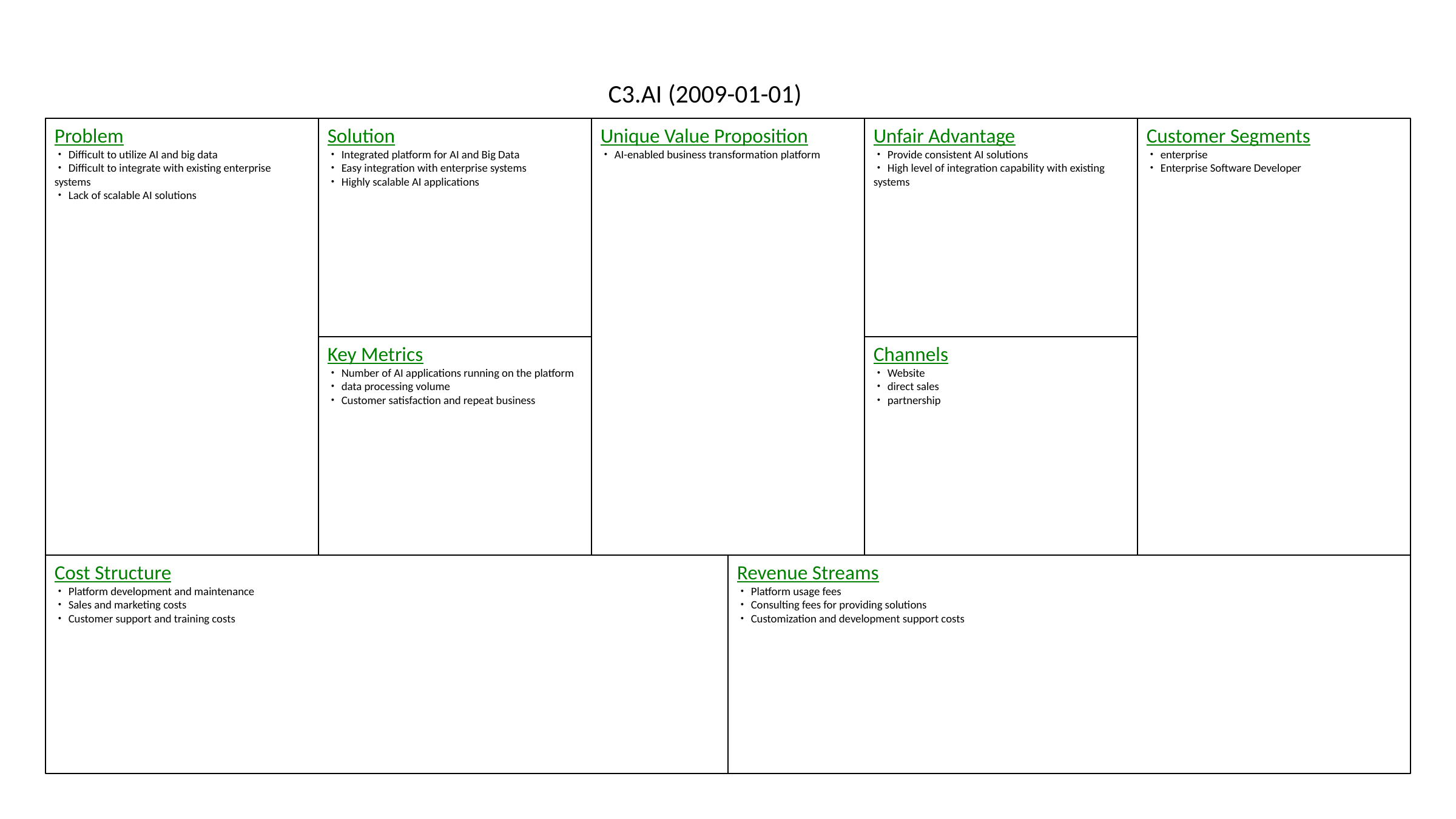

C3.AI (2009-01-01)
Problem
・Difficult to utilize AI and big data
・Difficult to integrate with existing enterprise systems
・Lack of scalable AI solutions
Solution
・Integrated platform for AI and Big Data
・Easy integration with enterprise systems
・Highly scalable AI applications
Unique Value Proposition
・AI-enabled business transformation platform
Unfair Advantage
・Provide consistent AI solutions
・High level of integration capability with existing systems
Customer Segments
・enterprise
・Enterprise Software Developer
Key Metrics
・Number of AI applications running on the platform
・data processing volume
・Customer satisfaction and repeat business
Channels
・Website
・direct sales
・partnership
Cost Structure
・Platform development and maintenance
・Sales and marketing costs
・Customer support and training costs
Revenue Streams
・Platform usage fees
・Consulting fees for providing solutions
・Customization and development support costs